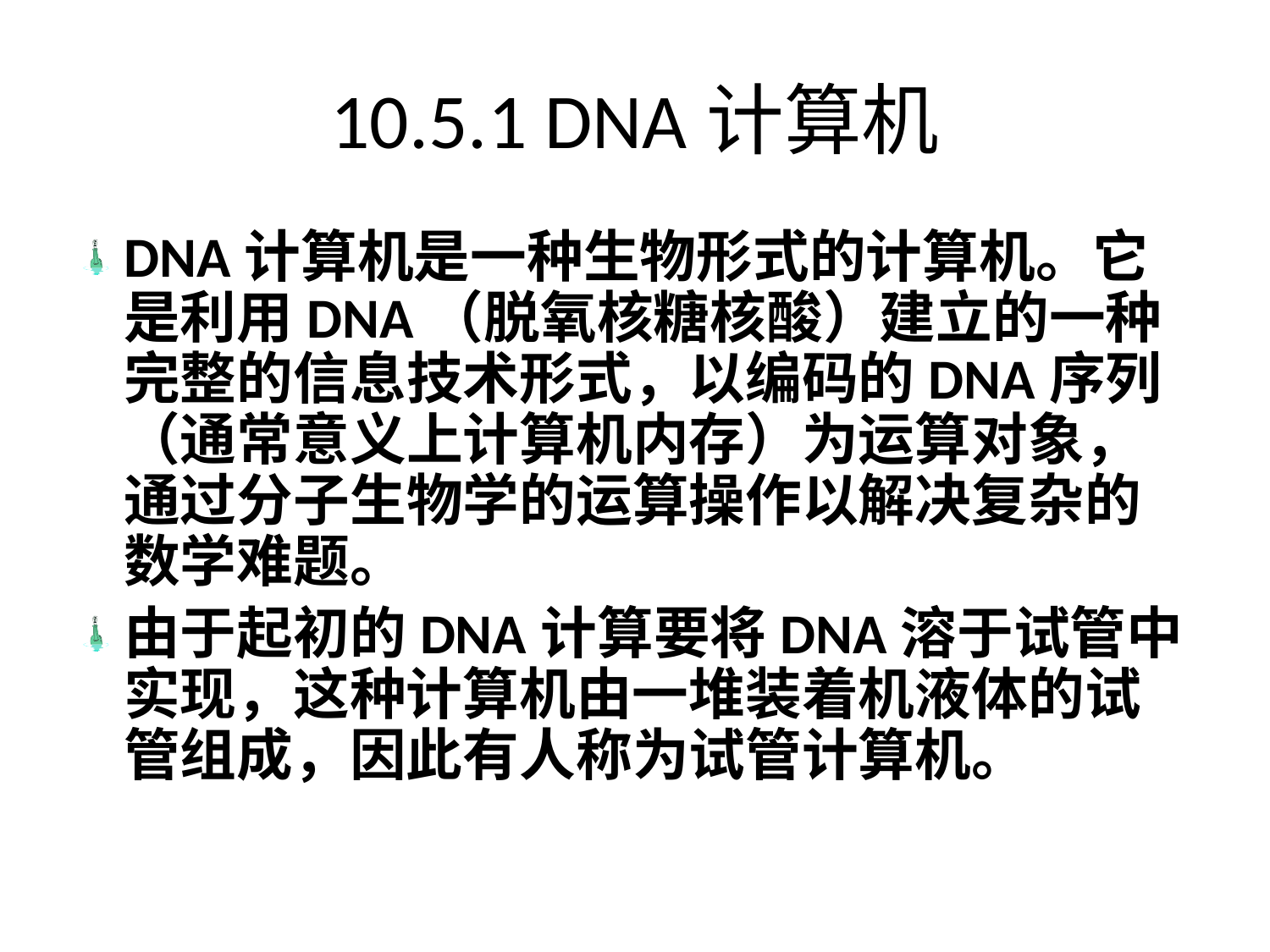

# 10.5.1 DNA计算机
DNA计算机是一种生物形式的计算机。它是利用DNA（脱氧核糖核酸）建立的一种完整的信息技术形式，以编码的DNA序列（通常意义上计算机内存）为运算对象，通过分子生物学的运算操作以解决复杂的数学难题。
由于起初的DNA计算要将DNA溶于试管中实现，这种计算机由一堆装着机液体的试管组成，因此有人称为试管计算机。